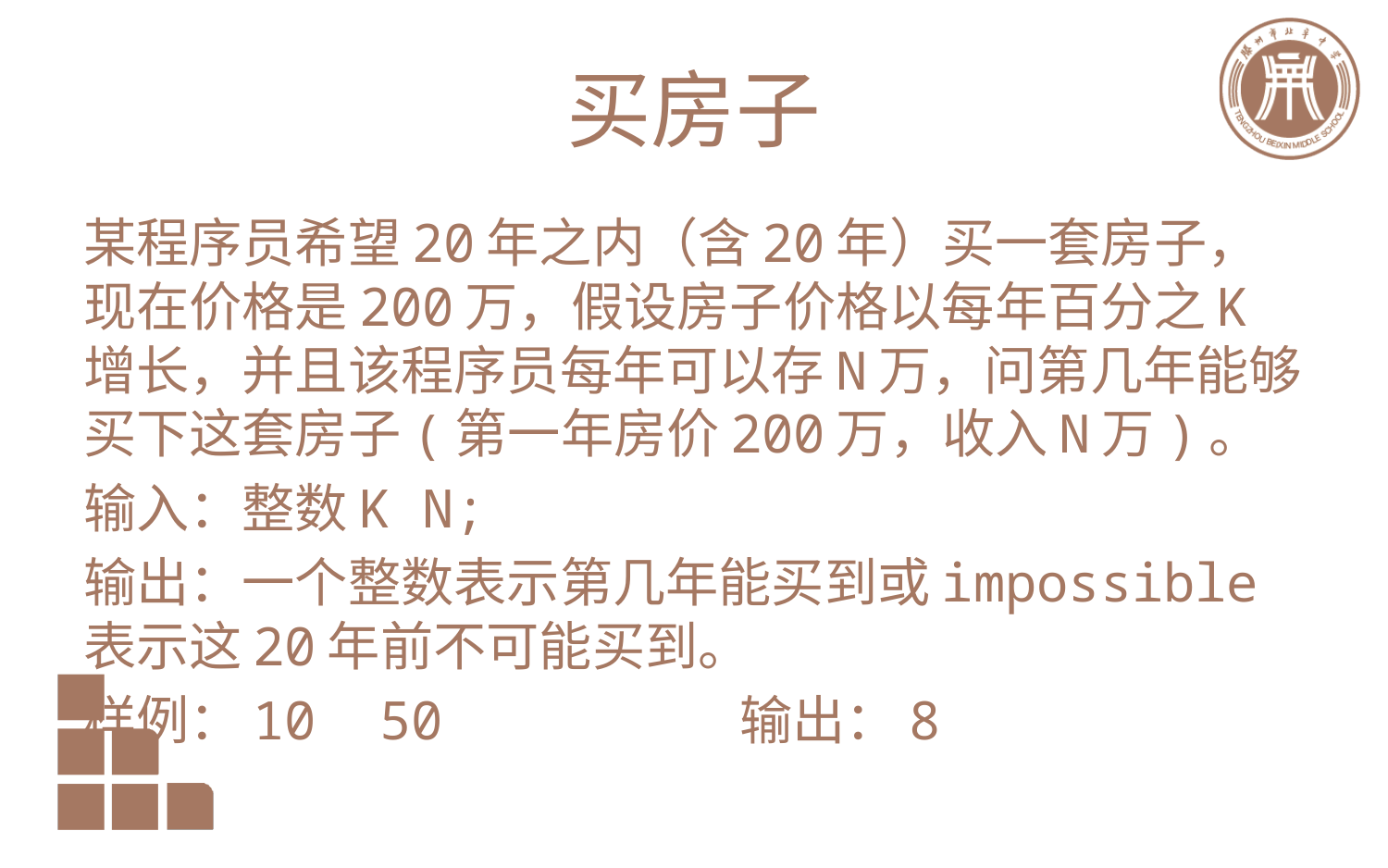

# 买房子
某程序员希望20年之内（含20年）买一套房子，现在价格是200万，假设房子价格以每年百分之K增长，并且该程序员每年可以存N万，问第几年能够买下这套房子(第一年房价200万，收入N万)。
输入：整数K N;
输出：一个整数表示第几年能买到或impossible表示这20年前不可能买到。
样例：10  50         输出：8